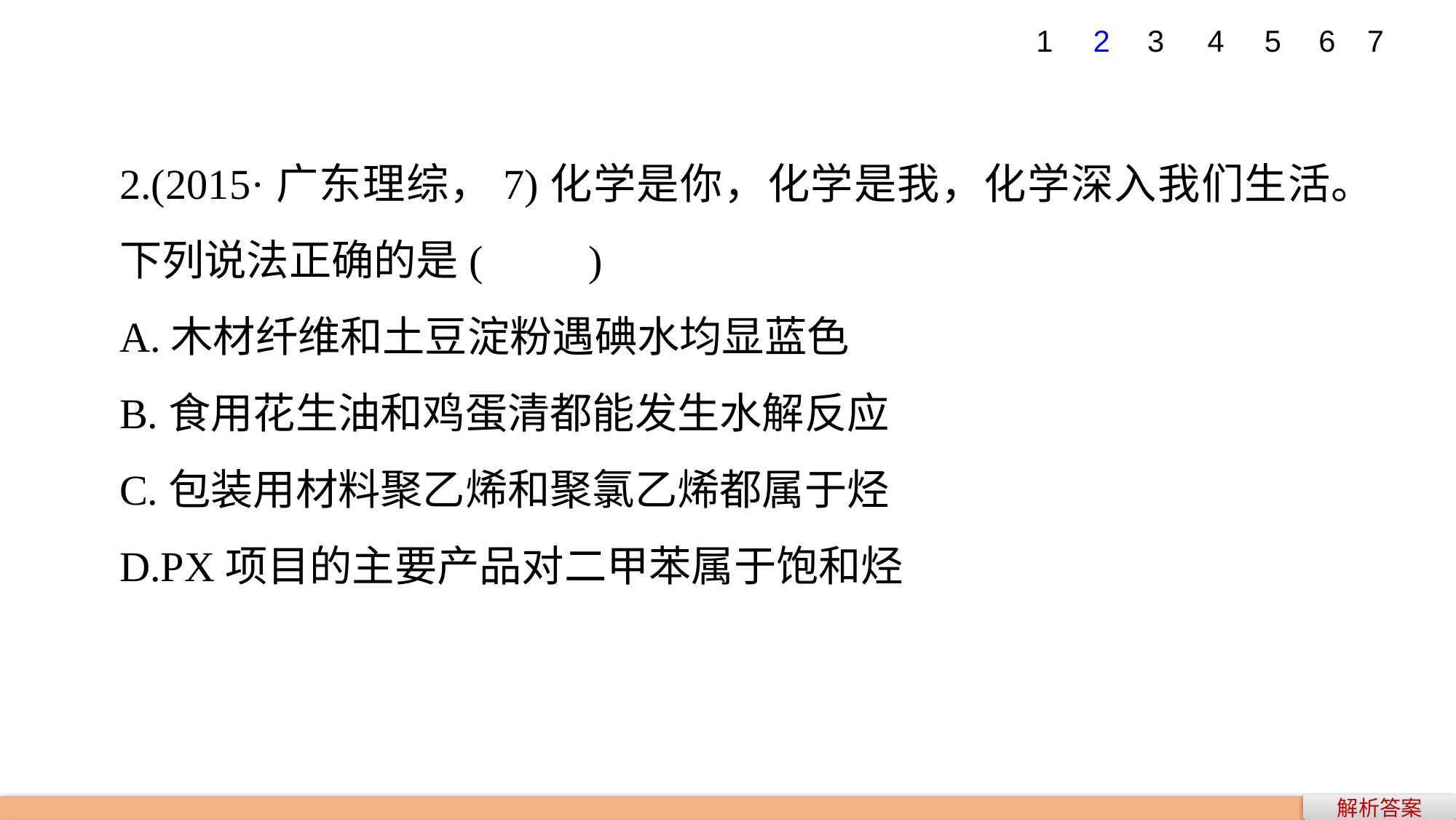

7
1
2
3
4
5
6
2.(2015·广东理综，7)化学是你，化学是我，化学深入我们生活。下列说法正确的是(　　)
A.木材纤维和土豆淀粉遇碘水均显蓝色
B.食用花生油和鸡蛋清都能发生水解反应
C.包装用材料聚乙烯和聚氯乙烯都属于烃
D.PX项目的主要产品对二甲苯属于饱和烃
解析答案